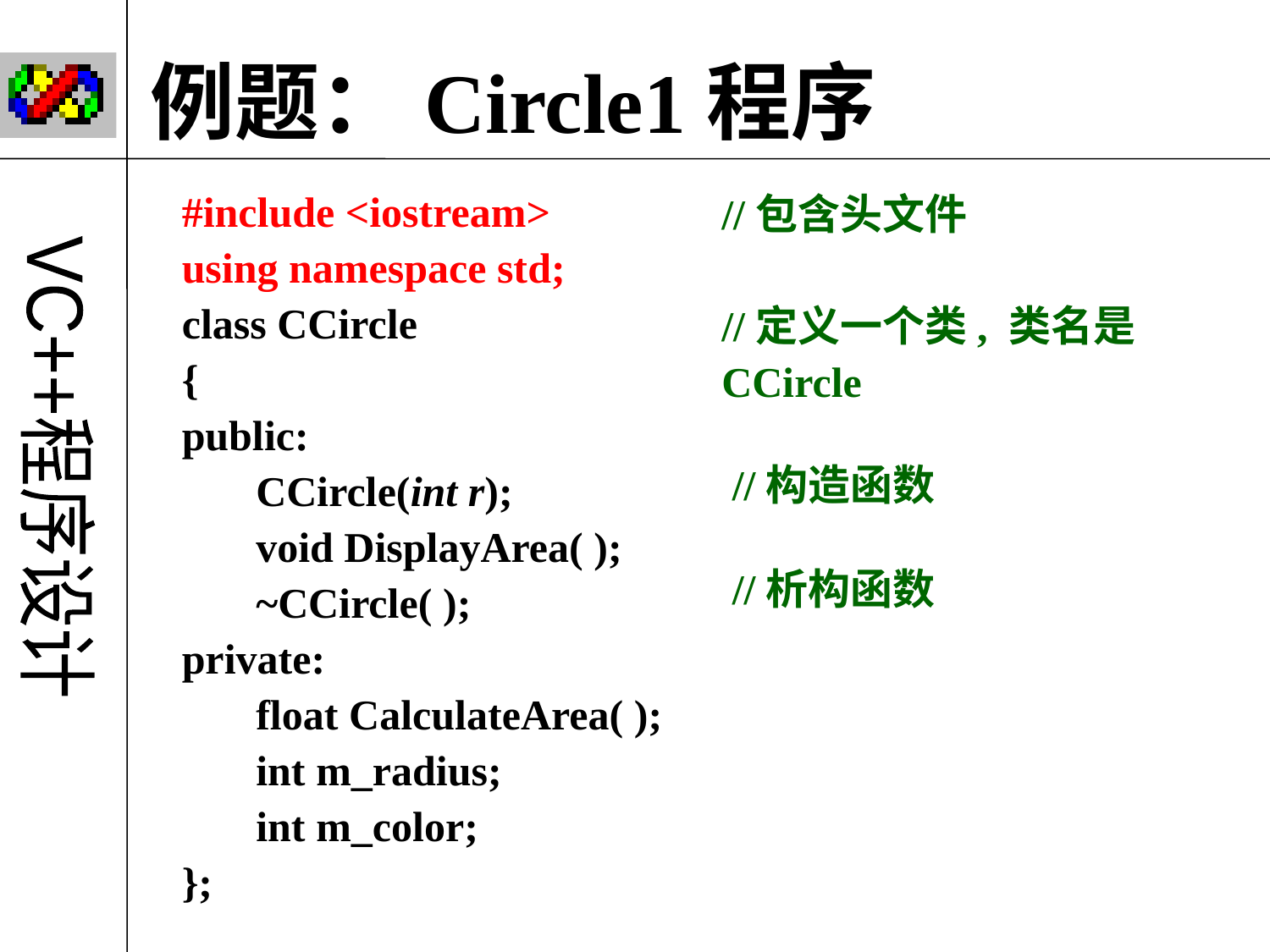

例题：Circle1程序
#include <iostream>
using namespace std;
class CCircle
{
public:
       CCircle(int r);
       void DisplayArea( );
       ~CCircle( );
private:
       float CalculateArea( );
       int m_radius;
       int m_color;
};
//包含头文件

//定义一个类, 类名是CCircle
//构造函数
//析构函数